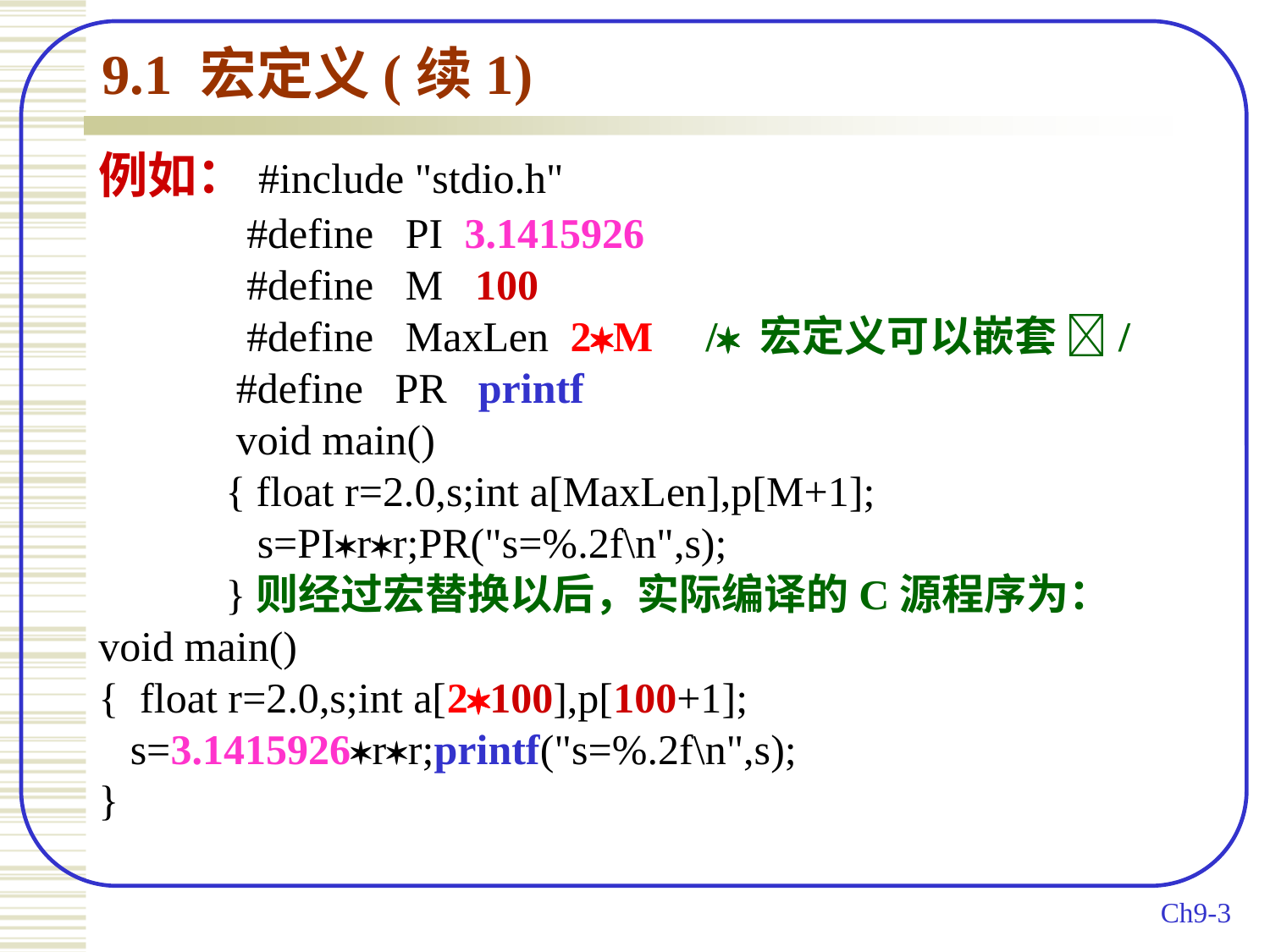

9.1 宏定义(续1)
例如：#include "stdio.h"
              #define   PI  3.1415926
              #define   M   100
              #define   MaxLen  2∗M     /∗ 宏定义可以嵌套 ∗/
             #define   PR   printf
             void main()
            { float r=2.0,s;int a[MaxLen],p[M+1];
               s=PI∗r∗r;PR("s=%.2f\n",s);
            }则经过宏替换以后，实际编译的C源程序为：
void main()
{  float r=2.0,s;int a[2∗100],p[100+1];
   s=3.1415926∗r∗r;printf("s=%.2f\n",s);
}